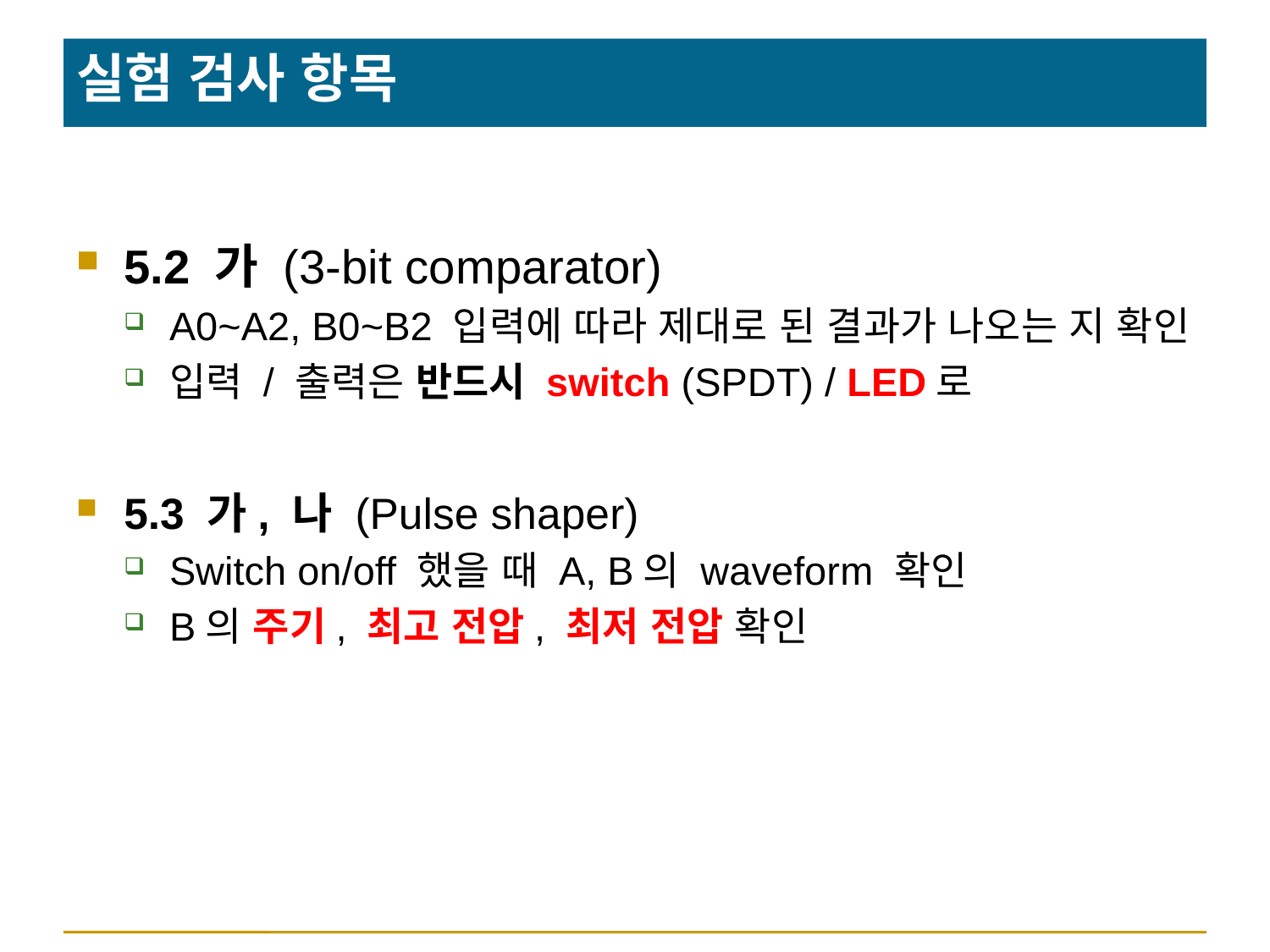

# 실험 검사 항목
5.2 가 (3-bit comparator)
A0~A2, B0~B2 입력에 따라 제대로 된 결과가 나오는 지 확인
입력 / 출력은 반드시 switch (SPDT) / LED로

5.3 가, 나 (Pulse shaper)
Switch on/off 했을 때 A, B의 waveform 확인
B의 주기, 최고 전압, 최저 전압 확인